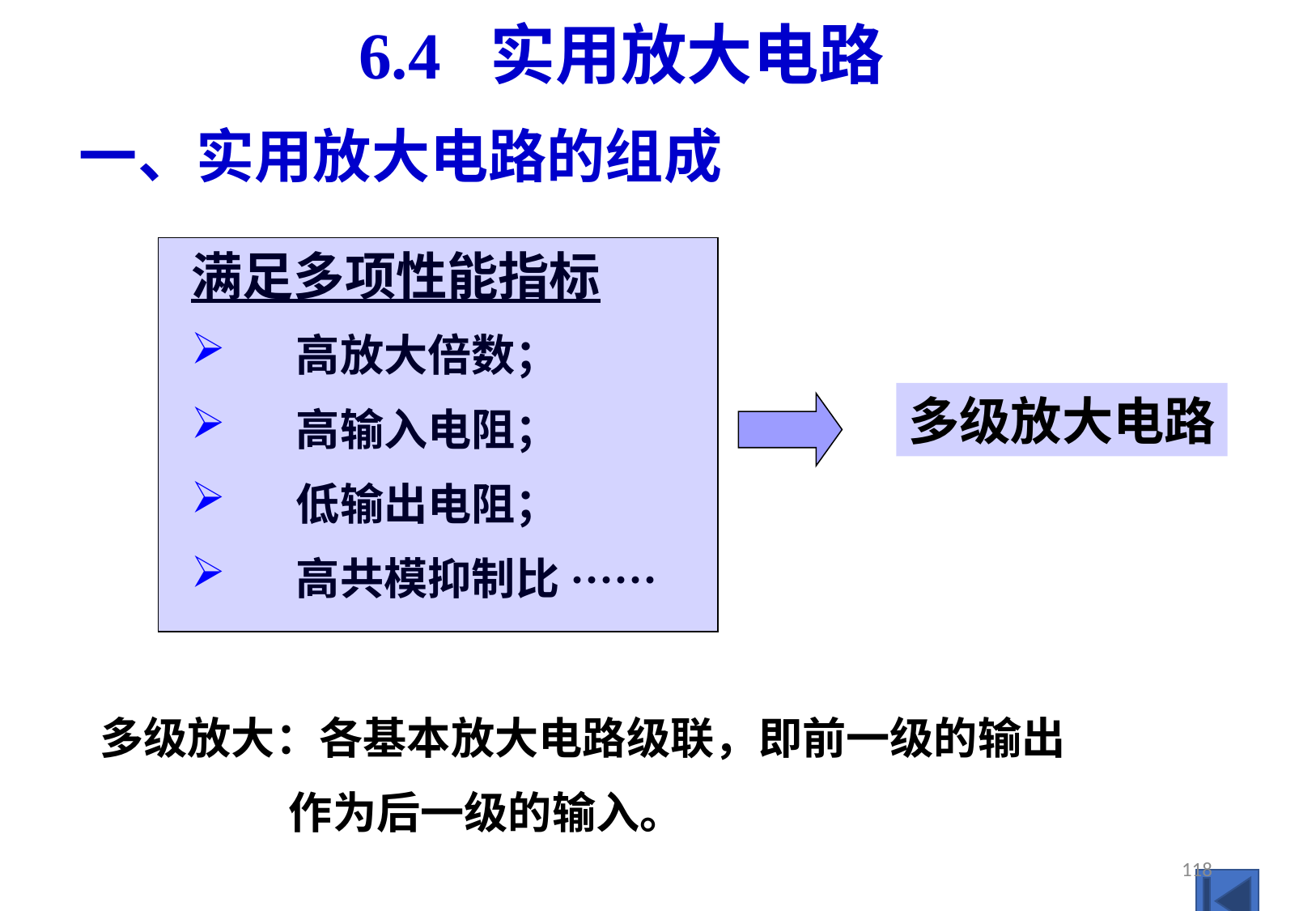

6.4  实用放大电路
一、实用放大电路的组成

满足多项性能指标
      高放大倍数；
      高输入电阻；
      低输出电阻；
      高共模抑制比······
多级放大电路

多级放大：各基本放大电路级联，即前一级的输出
                  作为后一级的输入。
118